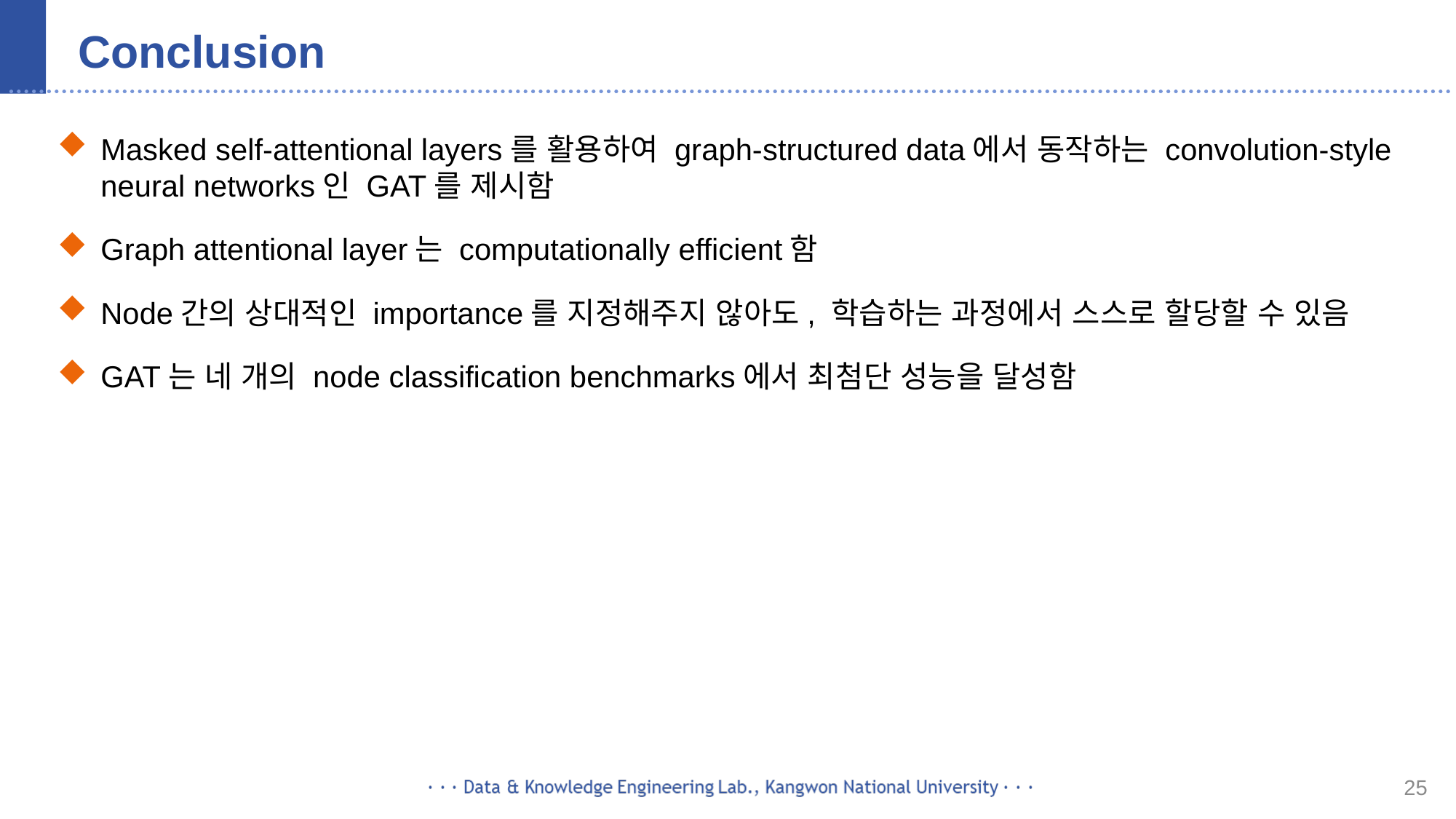

# Conclusion
Masked self-attentional layers를 활용하여 graph-structured data에서 동작하는 convolution-style neural networks인 GAT를 제시함
Graph attentional layer는 computationally efficient함
Node간의 상대적인 importance를 지정해주지 않아도, 학습하는 과정에서 스스로 할당할 수 있음
GAT는 네 개의 node classification benchmarks에서 최첨단 성능을 달성함

25